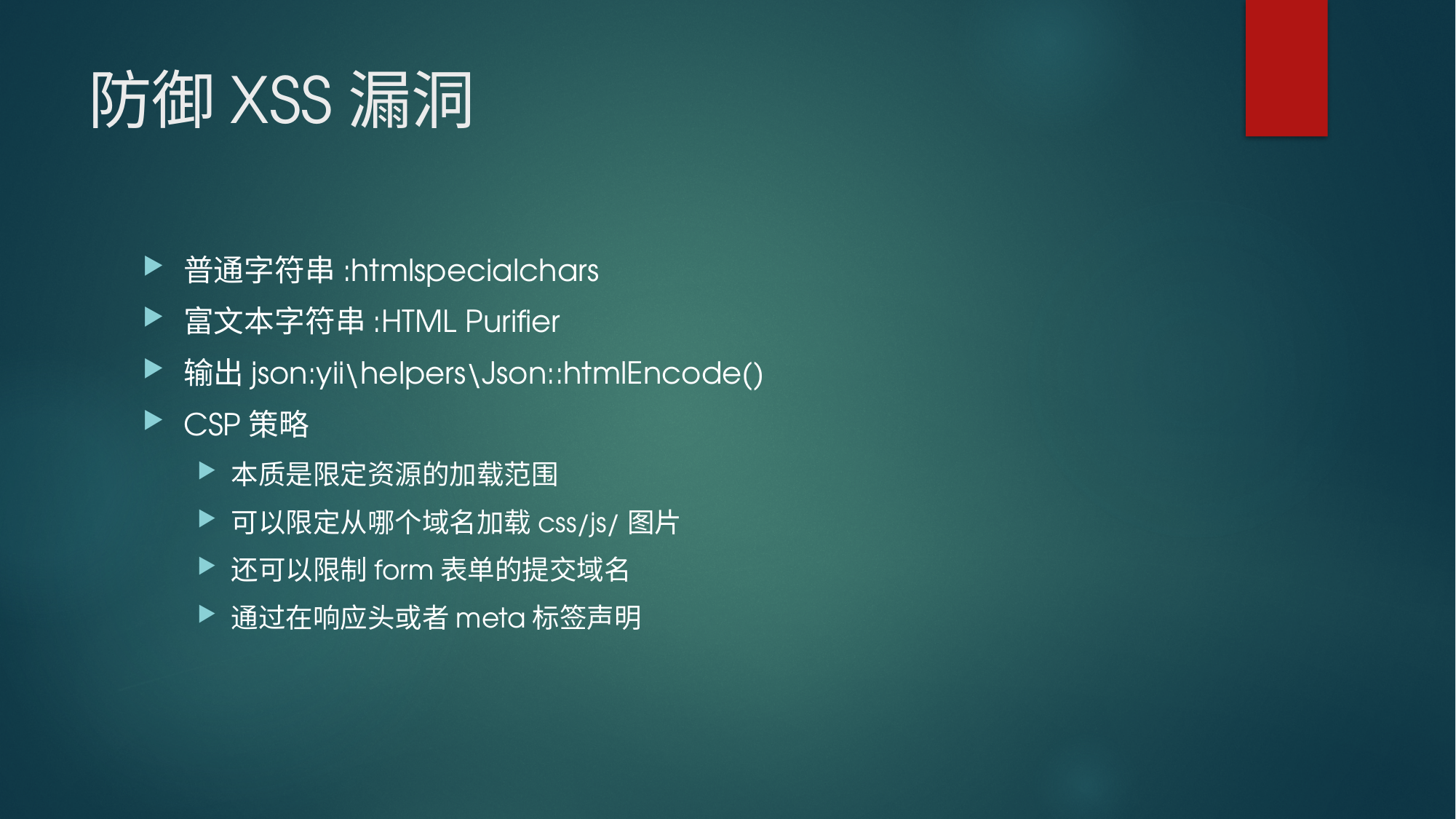

# 防御XSS漏洞
普通字符串:htmlspecialchars
富文本字符串:HTML Purifier
输出json:yii\helpers\Json::htmlEncode()
CSP策略
本质是限定资源的加载范围
可以限定从哪个域名加载css/js/图片
还可以限制form表单的提交域名
通过在响应头或者meta标签声明